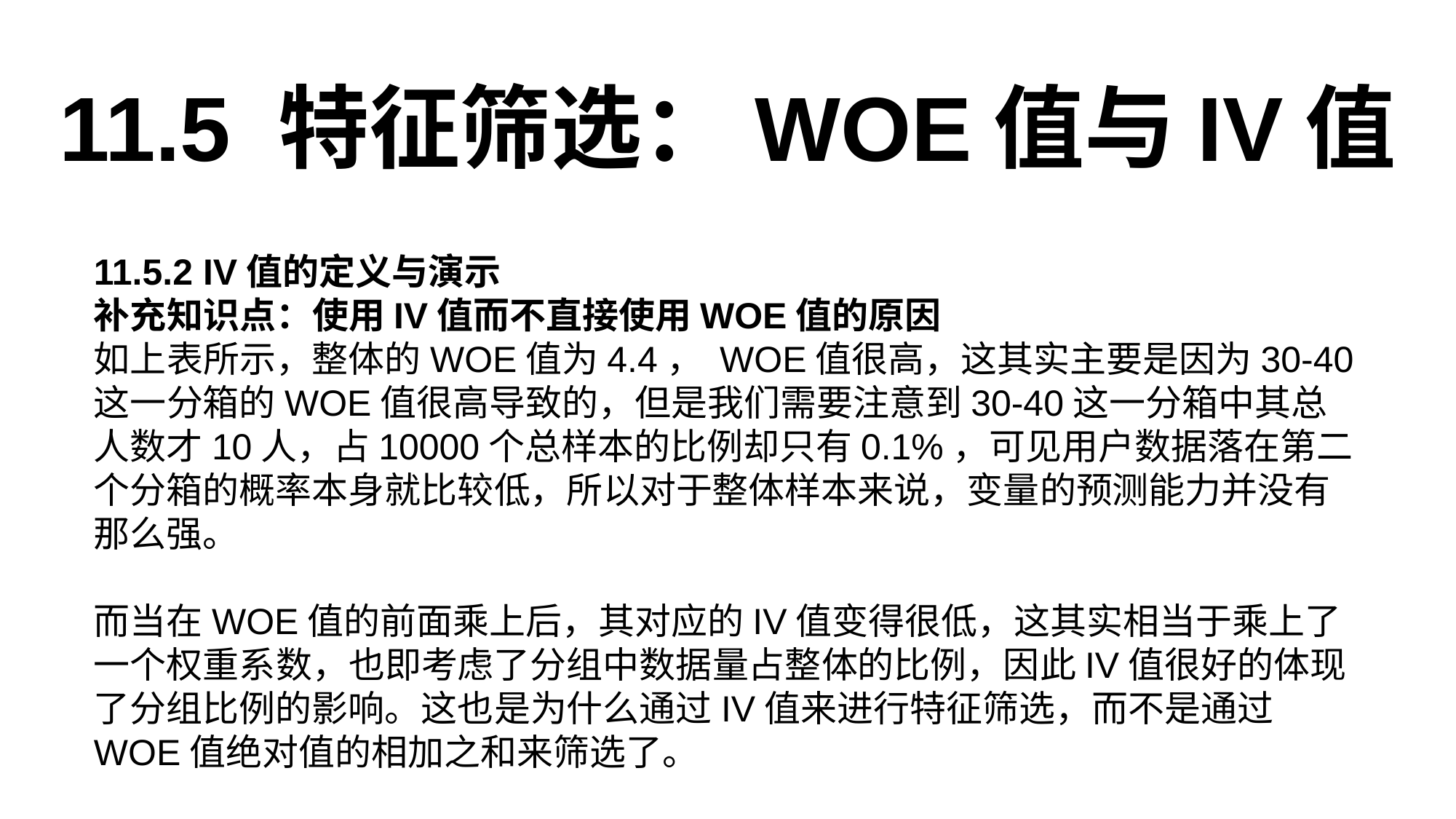

11.5 特征筛选：WOE值与IV值
11.5.2 IV值的定义与演示
补充知识点：使用IV值而不直接使用WOE值的原因
如上表所示，整体的WOE值为4.4， WOE值很高，这其实主要是因为30-40这一分箱的WOE值很高导致的，但是我们需要注意到30-40这一分箱中其总人数才10人，占10000个总样本的比例却只有0.1%，可见用户数据落在第二个分箱的概率本身就比较低，所以对于整体样本来说，变量的预测能力并没有那么强。

而当在WOE值的前面乘上后，其对应的IV值变得很低，这其实相当于乘上了一个权重系数，也即考虑了分组中数据量占整体的比例，因此IV值很好的体现了分组比例的影响。这也是为什么通过IV值来进行特征筛选，而不是通过WOE值绝对值的相加之和来筛选了。